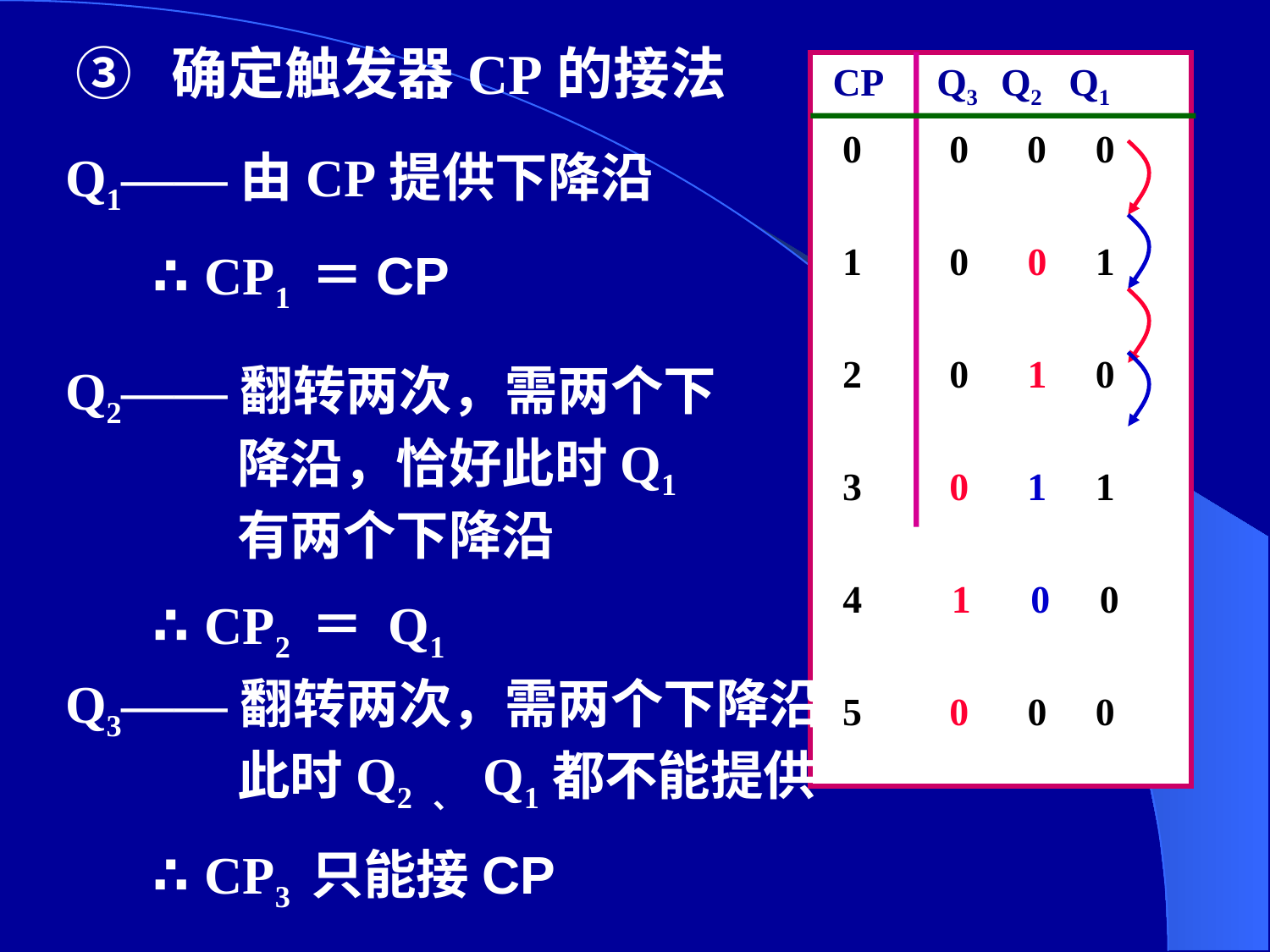

③  确定触发器CP的接法
 CP      Q3    Q2    Q1
  0         0      0     0
  1         0      0     1
  2         0      1     0
  3         0      1     1
  4         1      0     0
  5         0      0     0

Q1——由CP提供下降沿
      ∴ CP1 ＝CP
Q2——翻转两次，需两个下降沿，恰好此时Q1有两个下降沿
      ∴ CP2 ＝ Q1
Q3——翻转两次，需两个下降沿，此时Q2 、 Q1都不能提供
      ∴ CP3 只能接CP